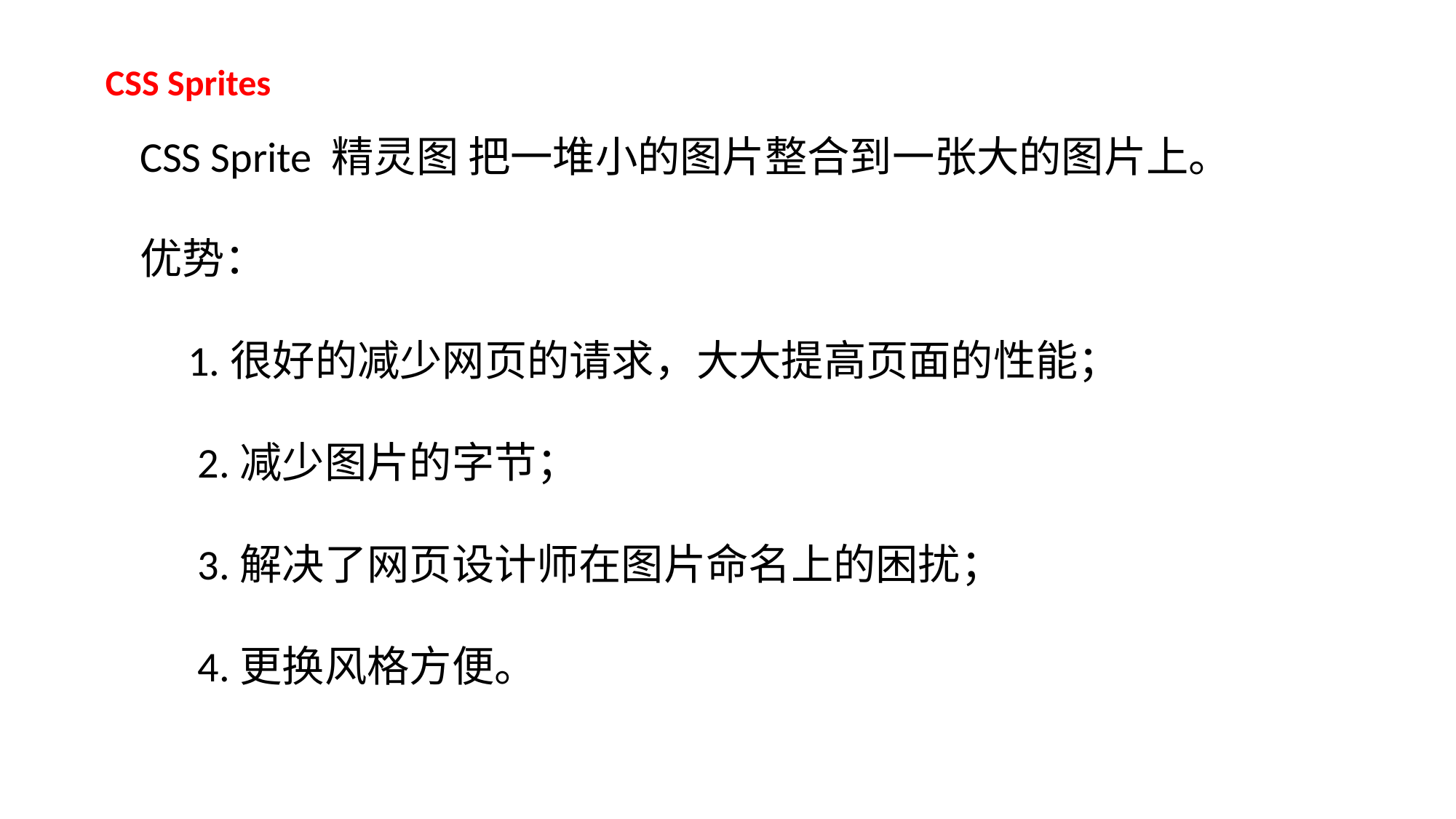

CSS Sprites
CSS Sprite 精灵图 把一堆小的图片整合到一张大的图片上。

优势：

     1.很好的减少网页的请求，大大提高页面的性能；

​      2.减少图片的字节；

​      3.解决了网页设计师在图片命名上的困扰；

​      4.更换风格方便。